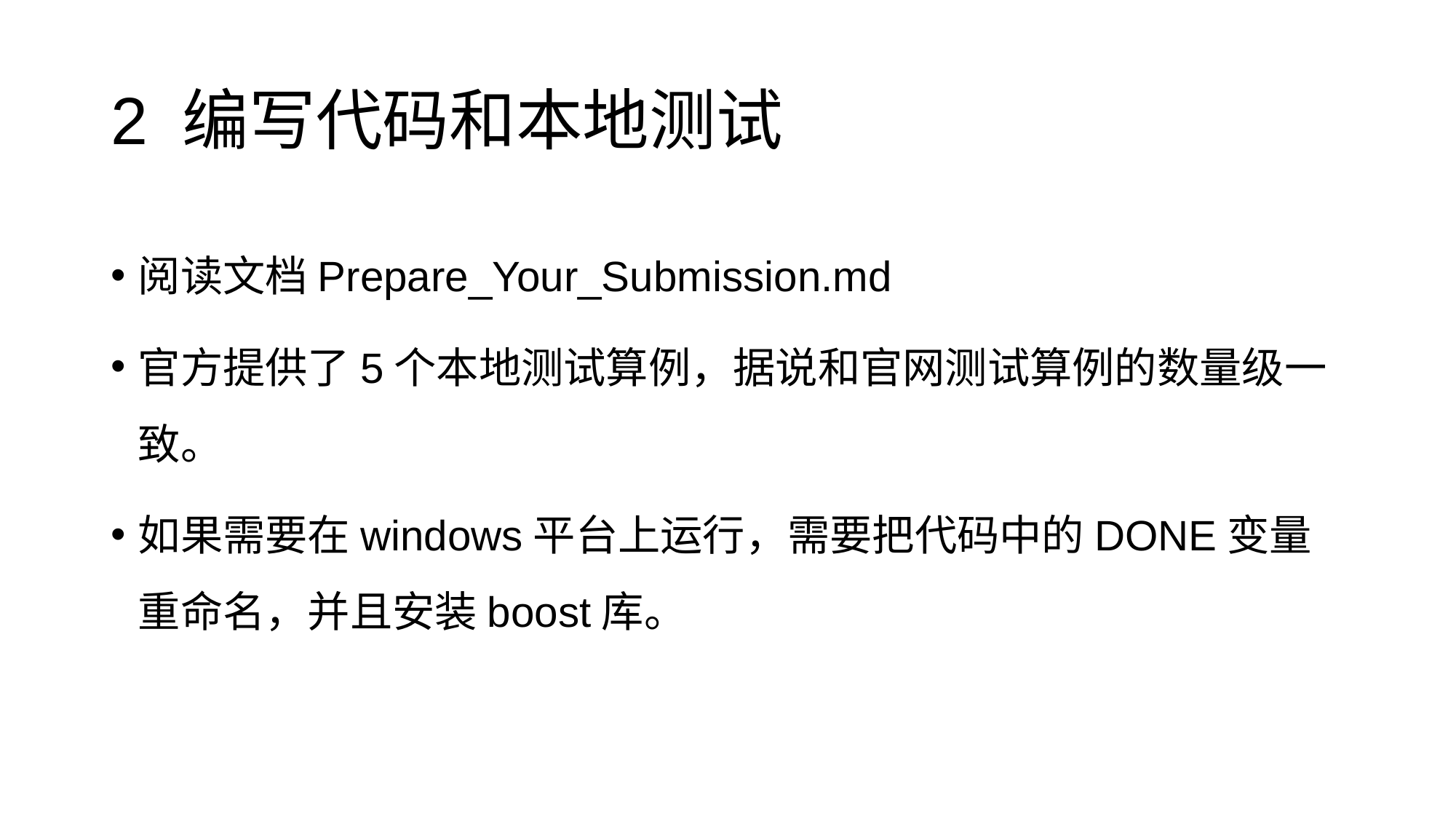

# 2 编写代码和本地测试
阅读文档Prepare_Your_Submission.md
官方提供了5个本地测试算例，据说和官网测试算例的数量级一致。
如果需要在windows平台上运行，需要把代码中的DONE变量重命名，并且安装boost库。